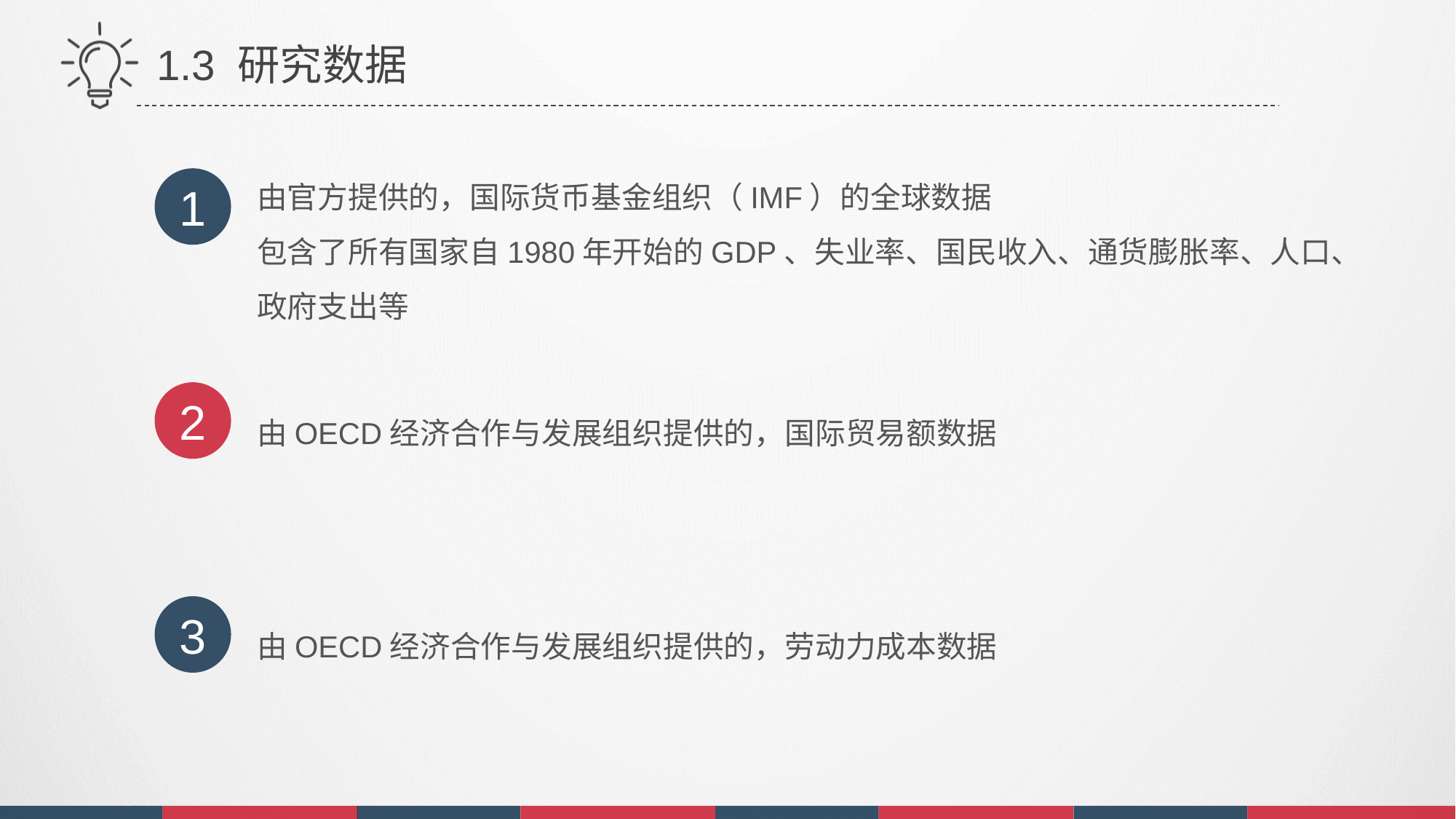

1.3 研究数据
由官方提供的，国际货币基金组织（IMF）的全球数据
包含了所有国家自1980年开始的GDP、失业率、国民收入、通货膨胀率、人口、政府支出等
1
2
由OECD经济合作与发展组织提供的，国际贸易额数据
3
由OECD经济合作与发展组织提供的，劳动力成本数据